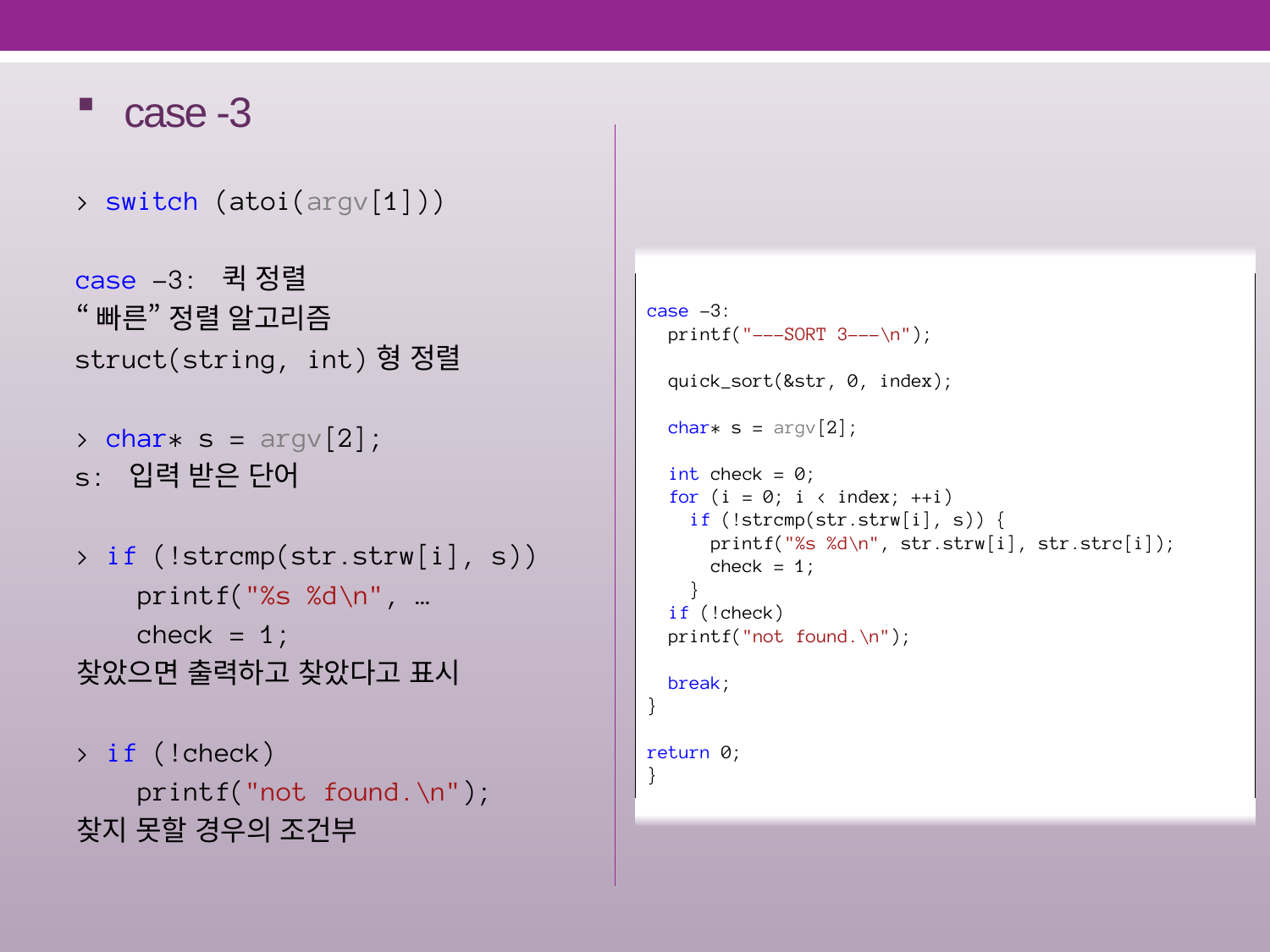

# case -3
> switch (atoi(argv[1]))

case -3: 퀵 정렬
“빠른” 정렬 알고리즘
struct(string, int)형 정렬

> char* s = argv[2];
s: 입력 받은 단어

> if (!strcmp(str.strw[i], s))
    printf("%s %d\n", …
    check = 1;
찾았으면 출력하고 찾았다고 표시

> if (!check)
    printf("not found.\n");
찾지 못할 경우의 조건부

case -3:
  printf("---SORT 3---\n");

  quick_sort(&str, 0, index);

  char* s = argv[2];

  int check = 0;
  for (i = 0; i < index; ++i)
    if (!strcmp(str.strw[i], s)) {
      printf("%s %d\n", str.strw[i], str.strc[i]);
      check = 1;
    }
  if (!check)
  printf("not found.\n");

  break;
}

return 0;
}